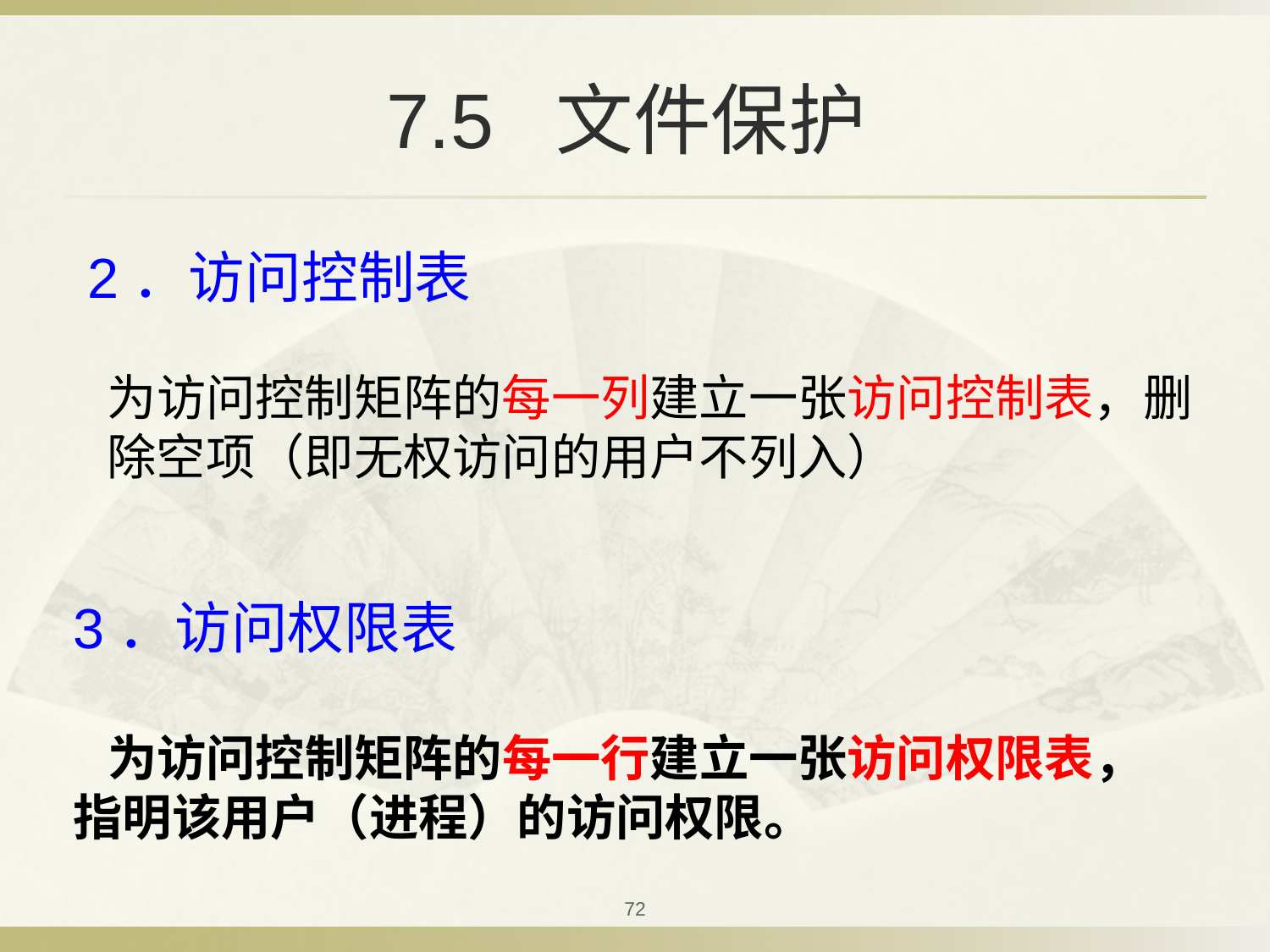

7.5  文件保护
2．访问控制表
# 为访问控制矩阵的每一列建立一张访问控制表，删除空项（即无权访问的用户不列入）
3．访问权限表

  为访问控制矩阵的每一行建立一张访问权限表，指明该用户（进程）的访问权限。
72